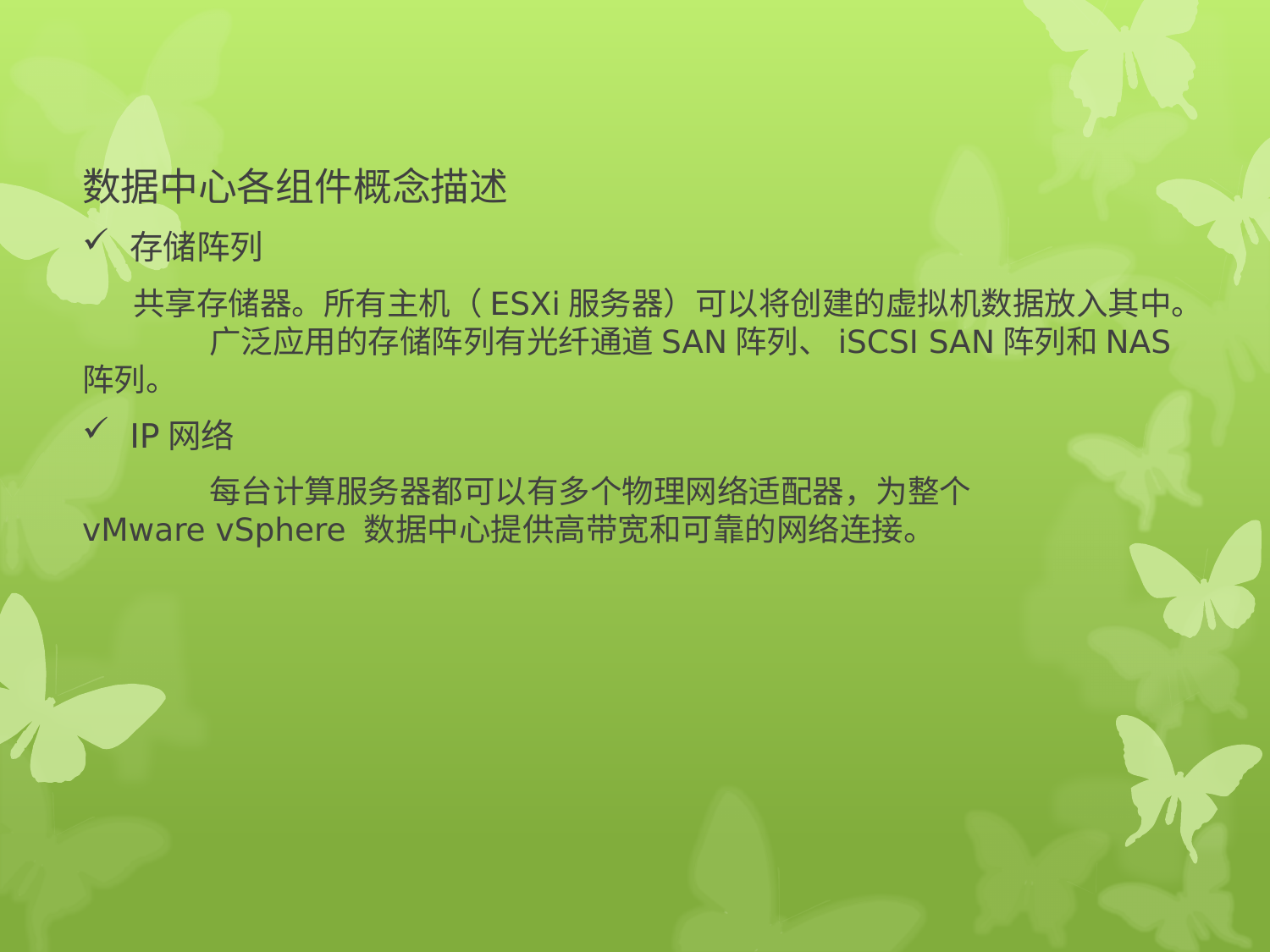

数据中心各组件概念描述
存储阵列
      共享存储器。所有主机（ESXi服务器）可以将创建的虚拟机数据放入其中。	广泛应用的存储阵列有光纤通道SAN阵列、iSCSI SAN阵列和NAS阵列。
IP网络
    	每台计算服务器都可以有多个物理网络适配器，为整个	vMware vSphere 数据中心提供高带宽和可靠的网络连接。